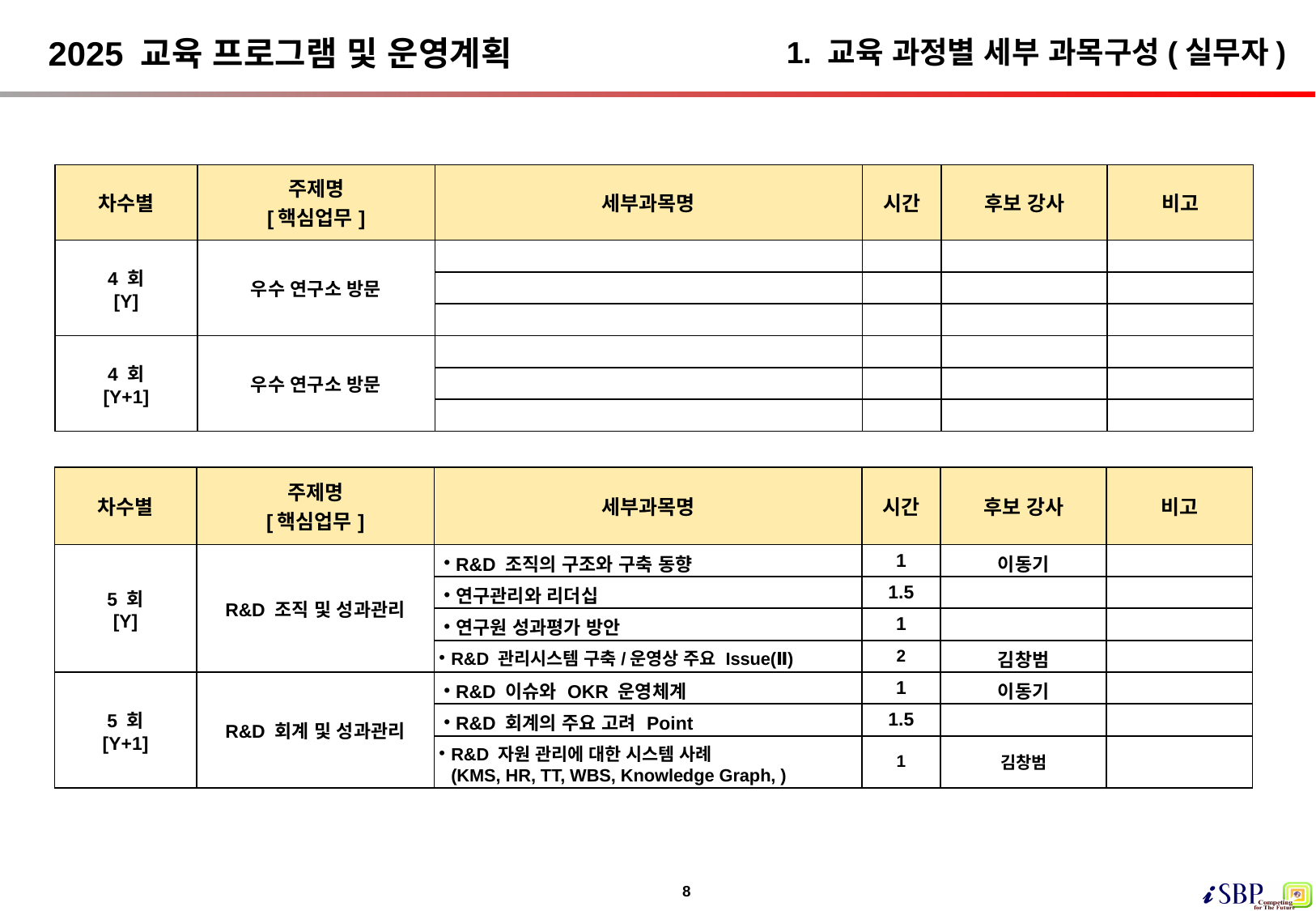

2025 교육 프로그램 및 운영계획
# 1. 교육 과정별 세부 과목구성(실무자)
| 차수별 | 주제명 [핵심업무] | 세부과목명 | 시간 | 후보 강사 | 비고 |
| --- | --- | --- | --- | --- | --- |
| 4 회 [Y] | 우수 연구소 방문 |  |  |  |  |
|  |  |  |  |  |  |
|  |  |  |  |  |  |
| 4 회 [Y+1] | 우수 연구소 방문 |  |  |  |  |
|  |  |  |  |  |  |
|  |  |  |  |  |  |
| 차수별 | 주제명 [핵심업무] | 세부과목명 | 시간 | 후보 강사 | 비고 |
| --- | --- | --- | --- | --- | --- |
| 5 회 [Y] | R&D 조직 및 성과관리 | R&D 조직의 구조와 구축 동향 | 1 | 이동기 |  |
|  |  | 연구관리와 리더십 | 1.5 |  |  |
|  |  | 연구원 성과평가 방안 | 1 |  |  |
|  |  | R&D 관리시스템 구축/운영상 주요 Issue(Ⅱ) | 2 | 김창범 |  |
| 5 회 [Y+1] | R&D 회계 및 성과관리 | R&D 이슈와 OKR 운영체계 | 1 | 이동기 |  |
|  |  | R&D 회계의 주요 고려 Point | 1.5 |  |  |
|  |  | R&D 자원 관리에 대한 시스템 사례 (KMS, HR, TT, WBS, Knowledge Graph, ) | 1 | 김창범 |  |
8